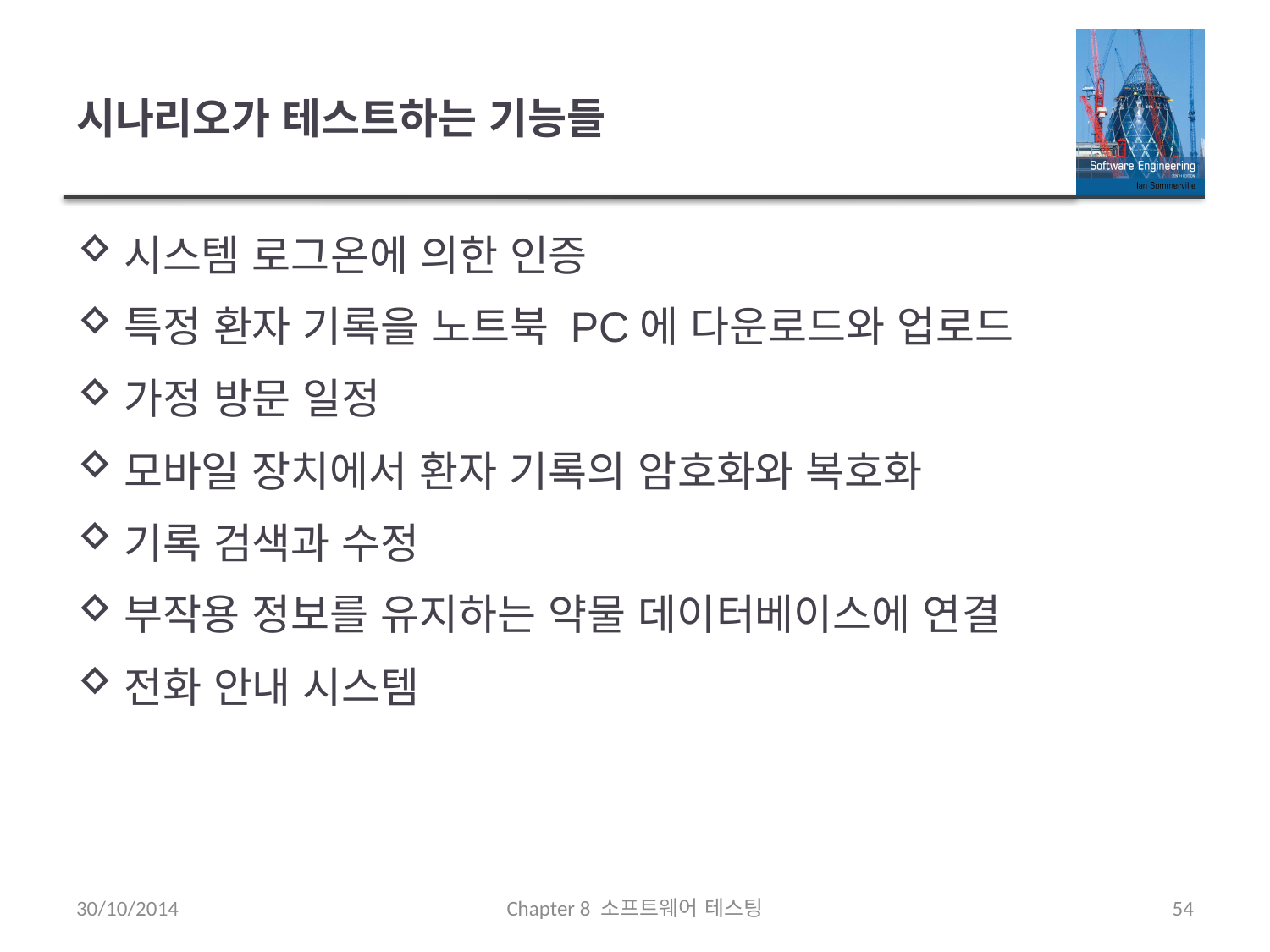

# 시나리오가 테스트하는 기능들
시스템 로그온에 의한 인증
특정 환자 기록을 노트북 PC에 다운로드와 업로드
가정 방문 일정
모바일 장치에서 환자 기록의 암호화와 복호화
기록 검색과 수정
부작용 정보를 유지하는 약물 데이터베이스에 연결
전화 안내 시스템

30/10/2014
Chapter 8 소프트웨어 테스팅
54